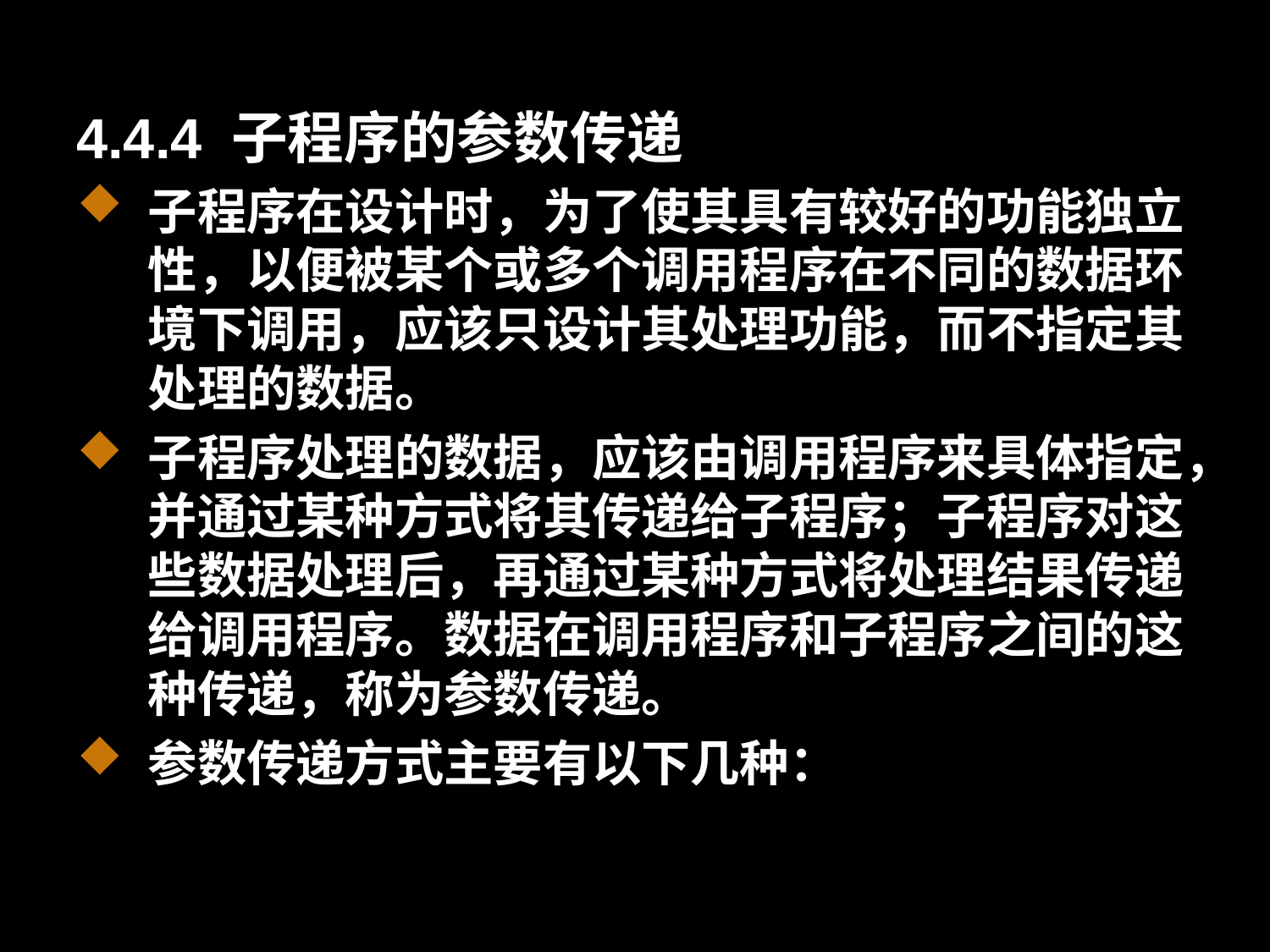

4.4.4 子程序的参数传递
子程序在设计时，为了使其具有较好的功能独立性，以便被某个或多个调用程序在不同的数据环境下调用，应该只设计其处理功能，而不指定其处理的数据。
子程序处理的数据，应该由调用程序来具体指定，并通过某种方式将其传递给子程序；子程序对这些数据处理后，再通过某种方式将处理结果传递给调用程序。数据在调用程序和子程序之间的这种传递，称为参数传递。
参数传递方式主要有以下几种：